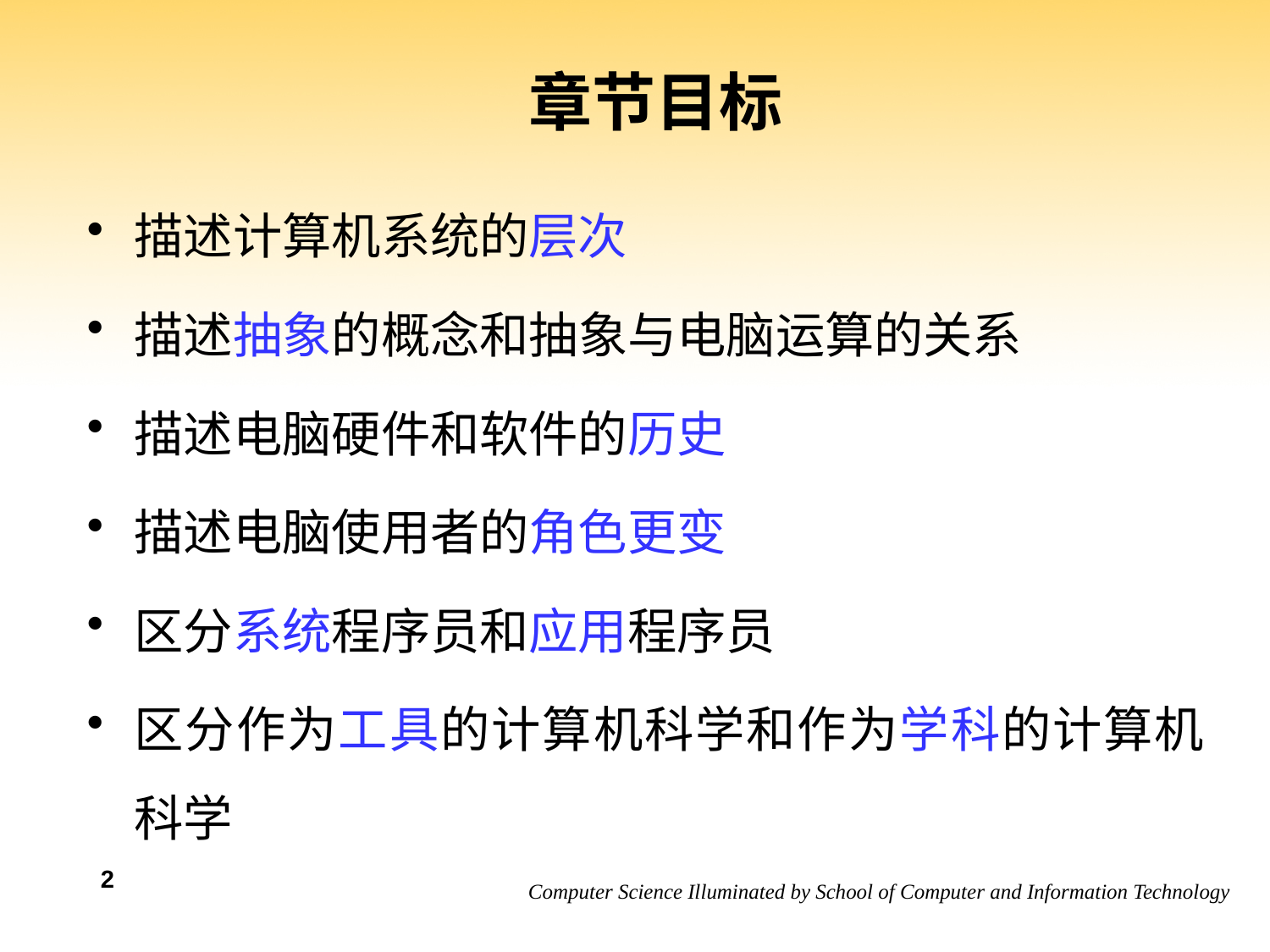

# 章节目标
描述计算机系统的层次
描述抽象的概念和抽象与电脑运算的关系
描述电脑硬件和软件的历史
描述电脑使用者的角色更变
区分系统程序员和应用程序员
区分作为工具的计算机科学和作为学科的计算机科学

2
25